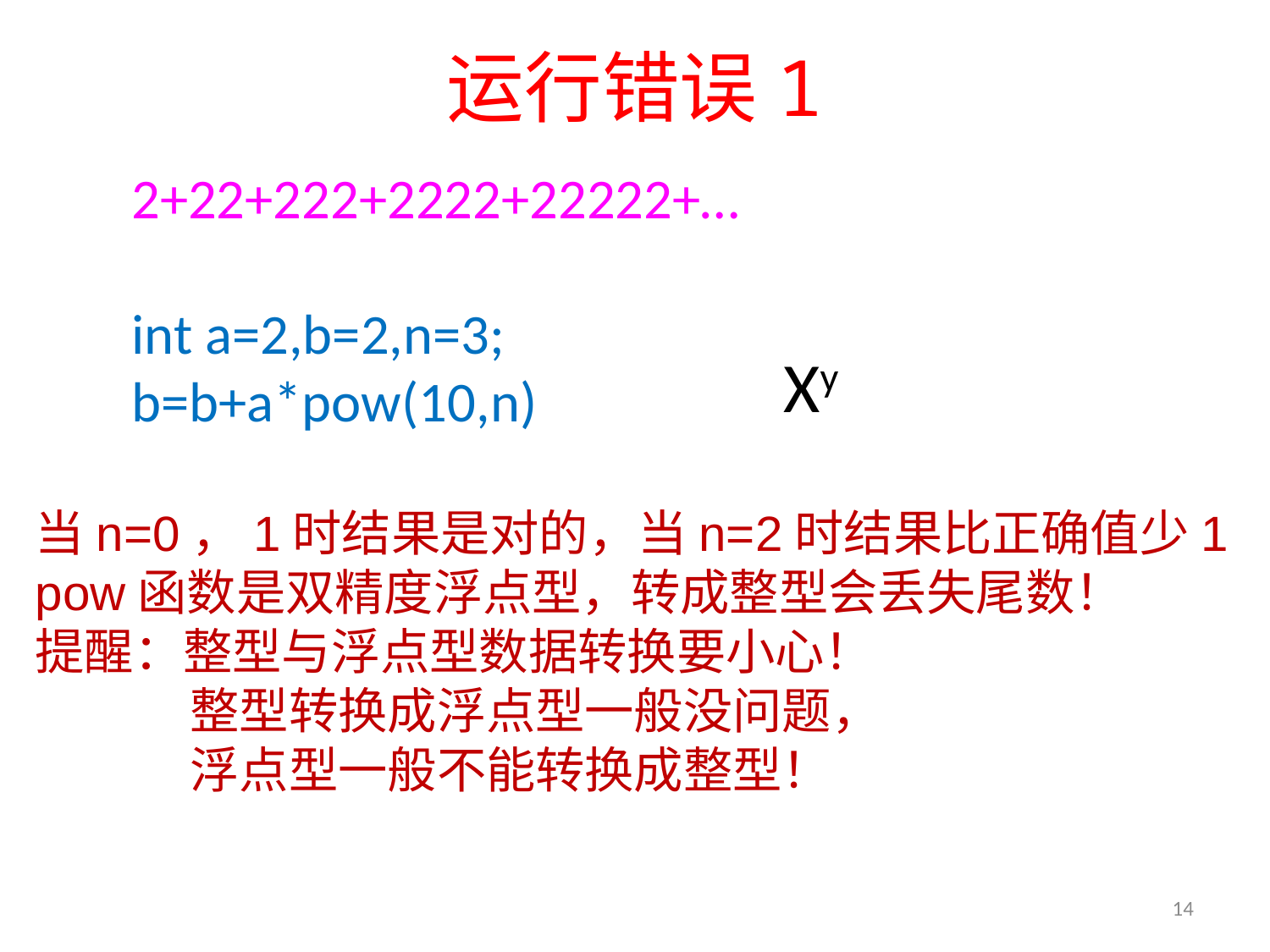

# 运行错误1
2+22+222+2222+22222+…

int a=2,b=2,n=3;
b=b+a*pow(10,n)
Xy
当n=0，1时结果是对的，当n=2时结果比正确值少1
pow函数是双精度浮点型，转成整型会丢失尾数！
提醒：整型与浮点型数据转换要小心！
             整型转换成浮点型一般没问题，
             浮点型一般不能转换成整型！
14